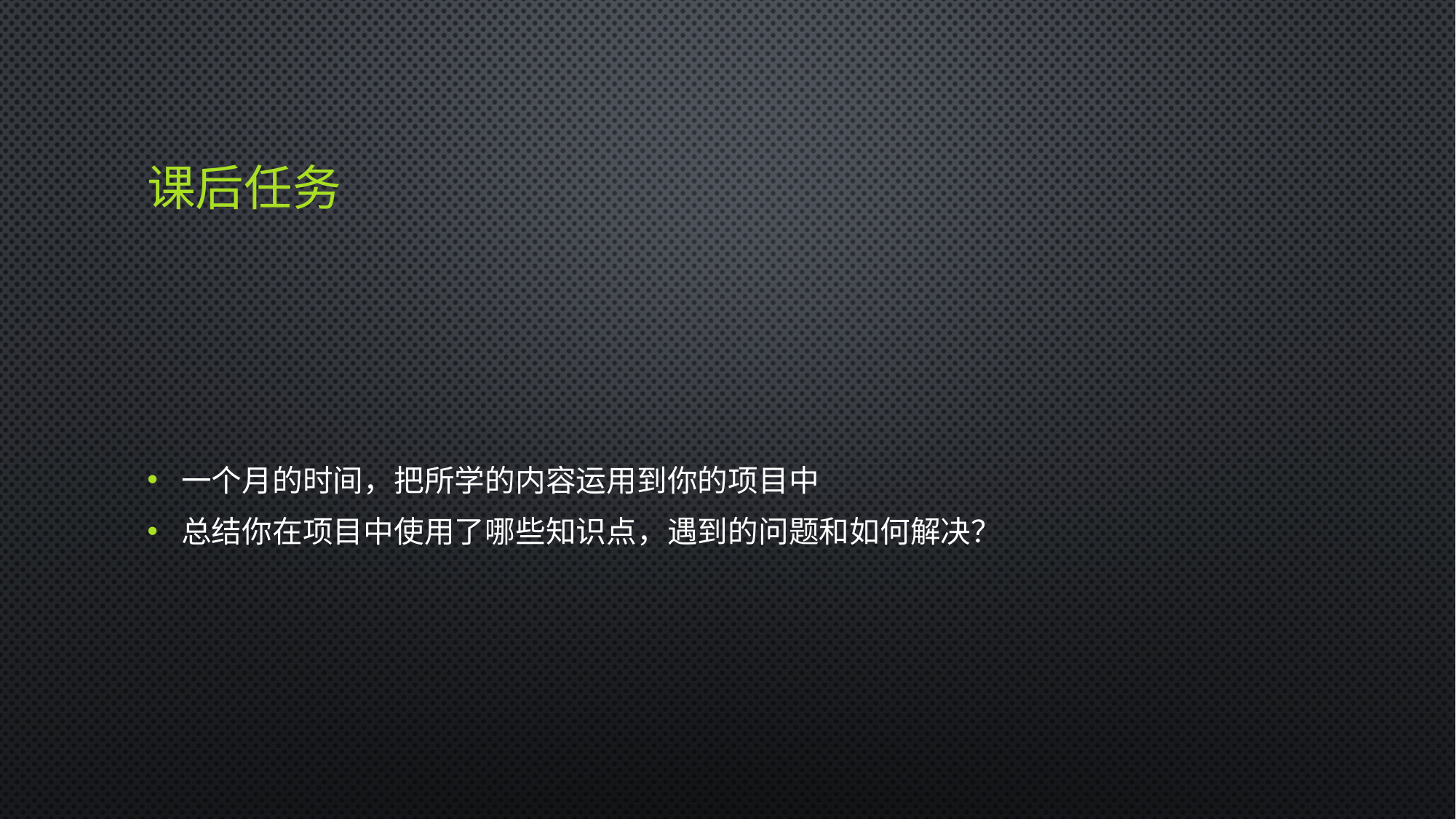

# 课后任务
一个月的时间，把所学的内容运用到你的项目中
总结你在项目中使用了哪些知识点，遇到的问题和如何解决？